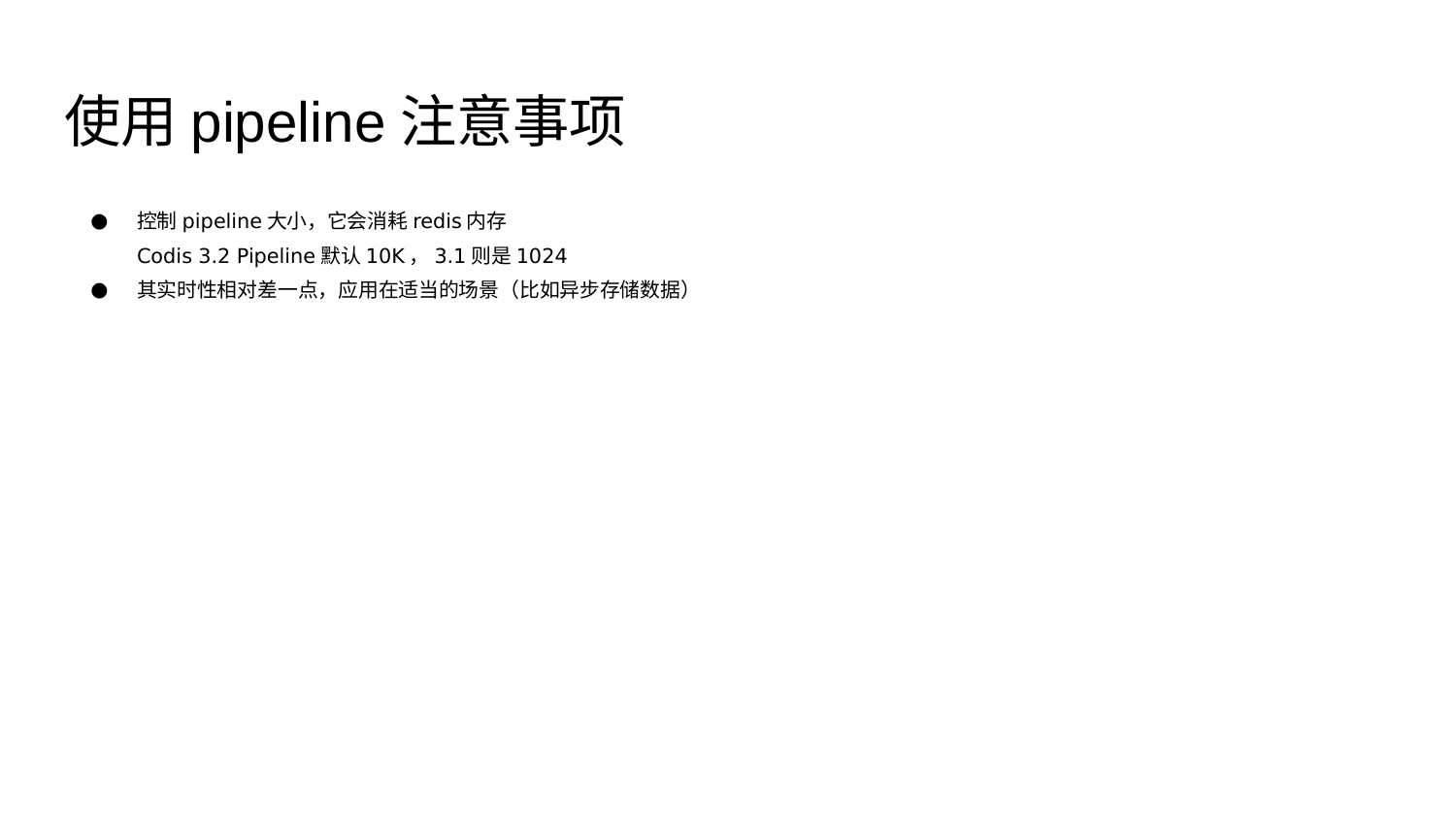

# 使用pipeline注意事项
控制pipeline大小，它会消耗redis内存
Codis 3.2 Pipeline默认10K，3.1则是1024
其实时性相对差一点，应用在适当的场景（比如异步存储数据）